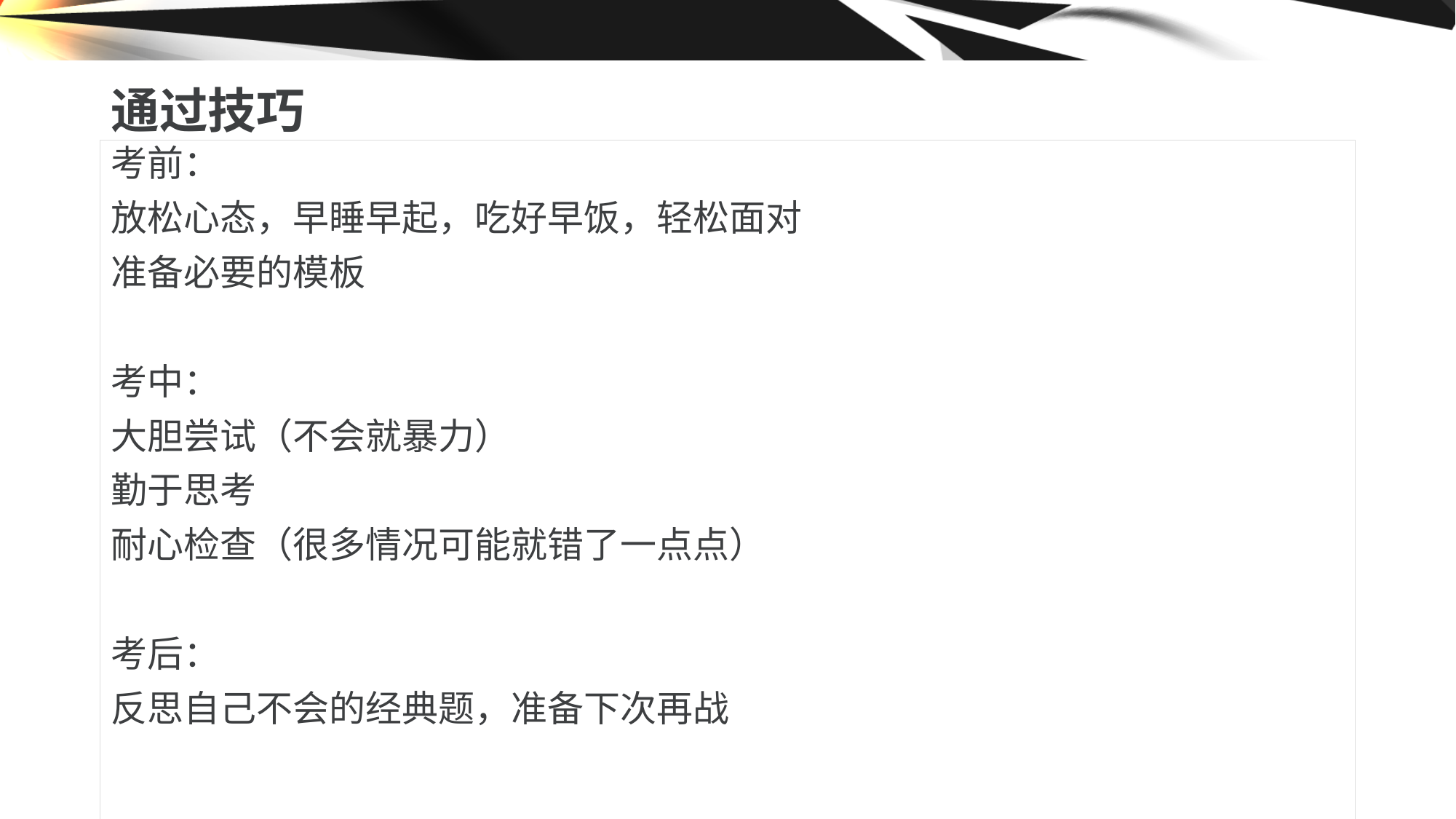

# 通过技巧
考前：
放松心态，早睡早起，吃好早饭，轻松面对
准备必要的模板

考中：
大胆尝试（不会就暴力）
勤于思考
耐心检查（很多情况可能就错了一点点）

考后：
反思自己不会的经典题，准备下次再战